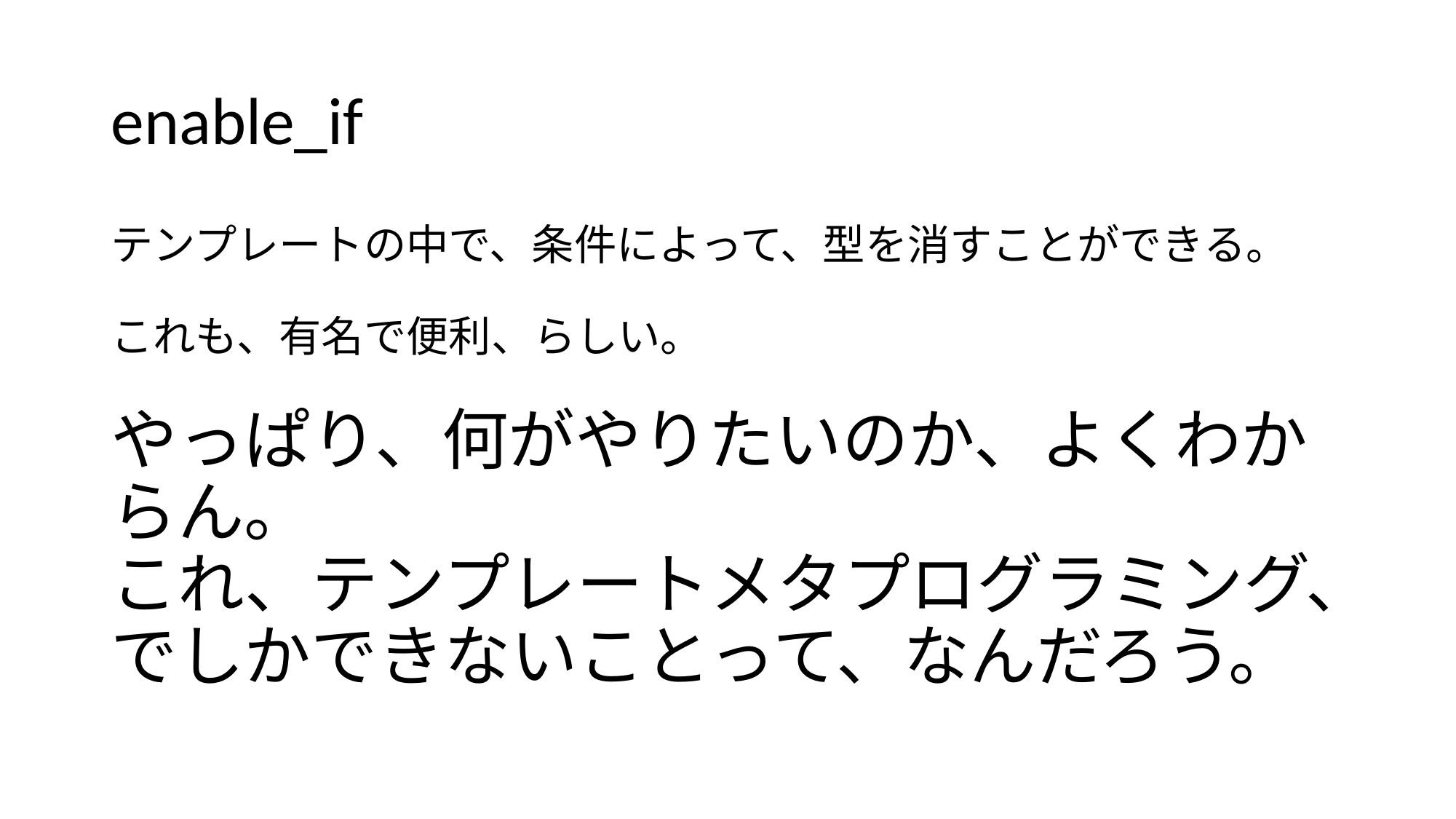

# enable_if
テンプレートの中で、条件によって、型を消すことができる。
これも、有名で便利、らしい。
やっぱり、何がやりたいのか、よくわからん。
これ、テンプレートメタプログラミング、でしかできないことって、なんだろう。